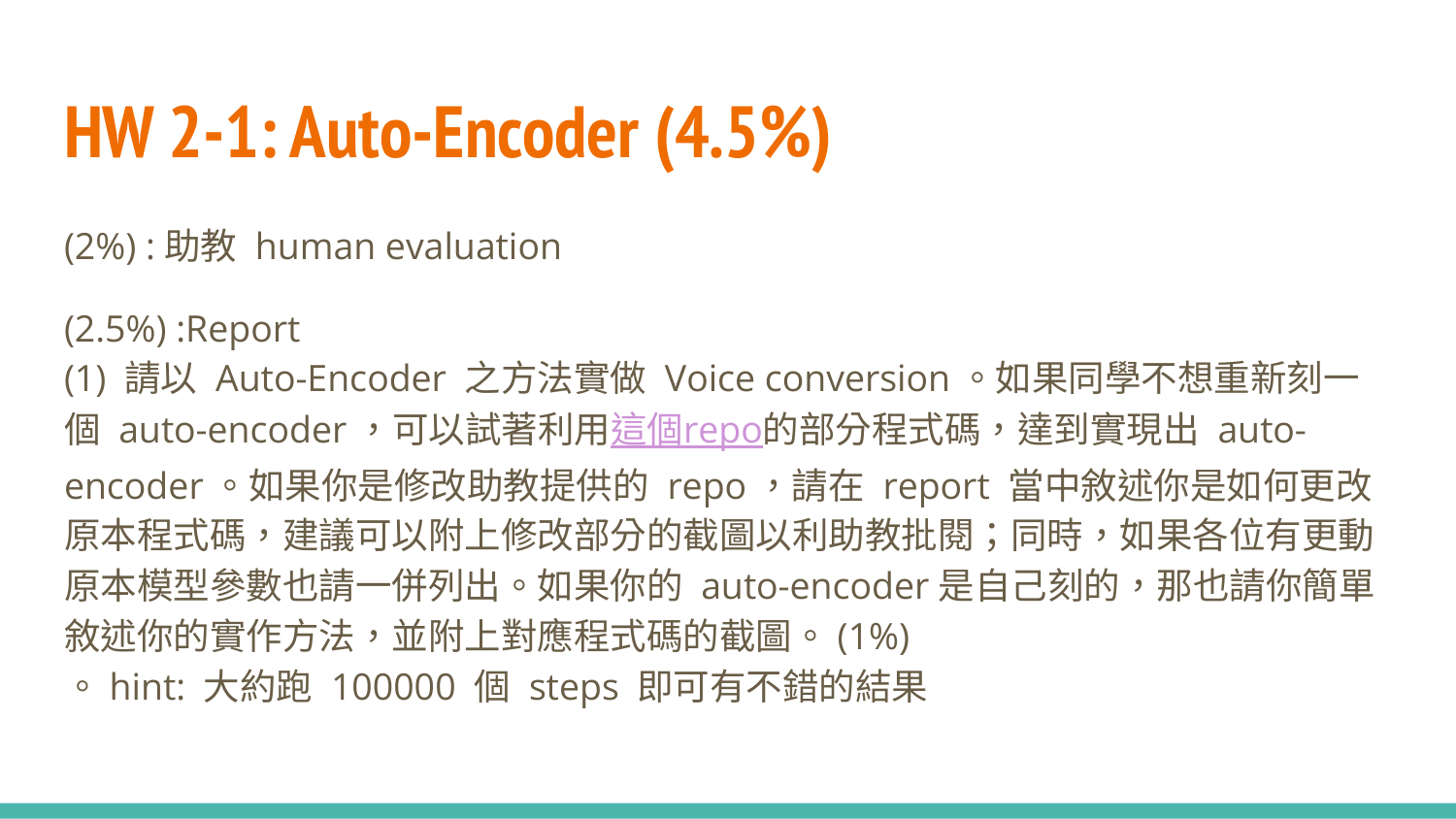

# HW 2-1: Auto-Encoder (4.5%)

(2%) :助教 human evaluation
(2.5%) :Report
(1) 請以 Auto-Encoder 之方法實做 Voice conversion。如果同學不想重新刻一個 auto-encoder，可以試著利用這個repo的部分程式碼，達到實現出 auto-encoder。如果你是修改助教提供的 repo，請在 report 當中敘述你是如何更改原本程式碼，建議可以附上修改部分的截圖以利助教批閱；同時，如果各位有更動原本模型參數也請一併列出。如果你的 auto-encoder是自己刻的，那也請你簡單敘述你的實作方法，並附上對應程式碼的截圖。(1%)
。hint: 大約跑 100000 個 steps 即可有不錯的結果